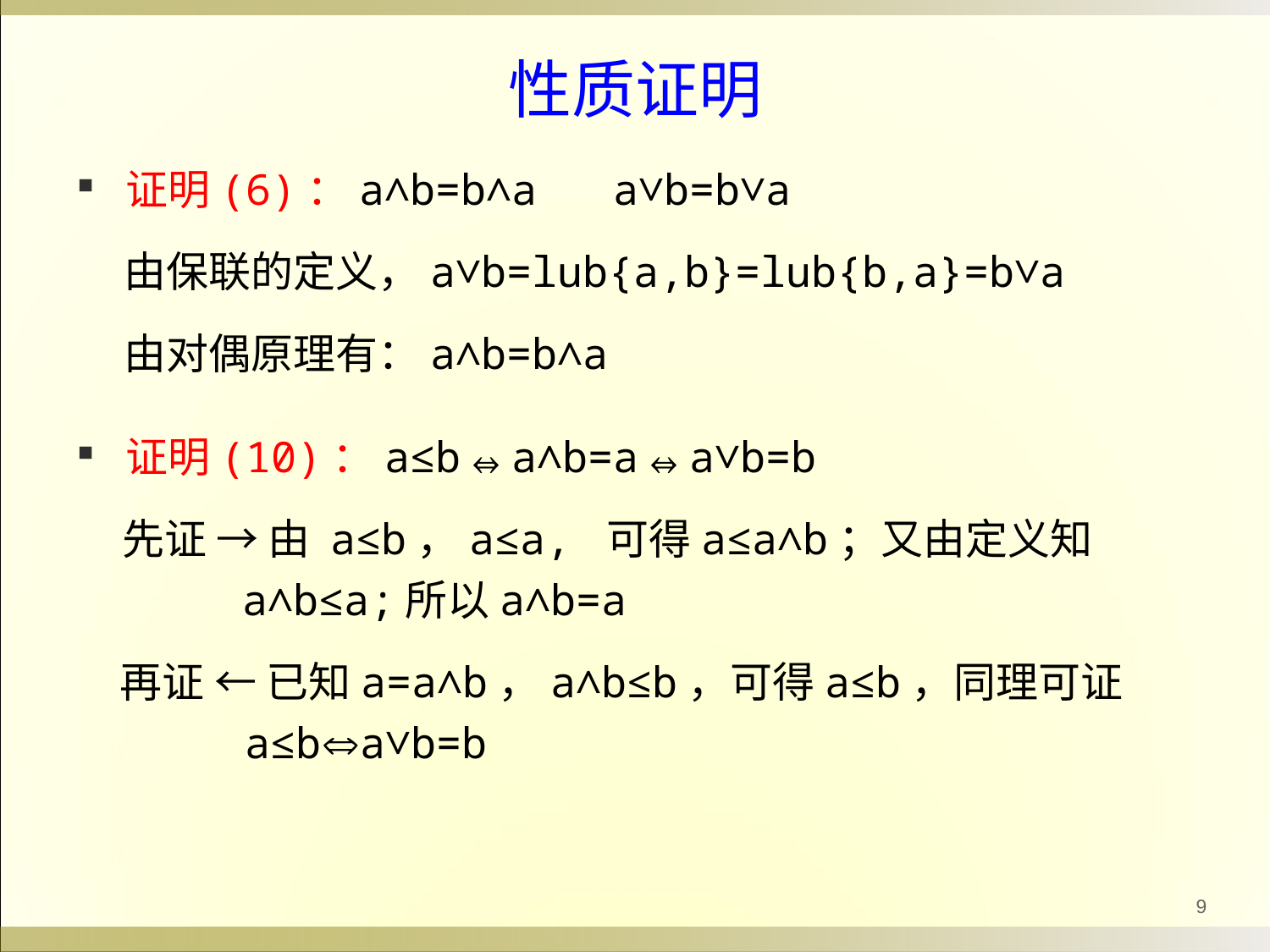

# 性质证明
证明(6)：a∧b=b∧a   a∨b=b∨a
由保联的定义，a∨b=lub{a,b}=lub{b,a}=b∨a
由对偶原理有：a∧b=b∧a
证明(10)：a≤b⇔a∧b=a⇔a∨b=b
先证 → 由 a≤b，a≤a, 可得a≤a∧b；又由定义知a∧b≤a;所以a∧b=a
再证 ← 已知a=a∧b，a∧b≤b，可得a≤b，同理可证a≤b⇔a∨b=b
9